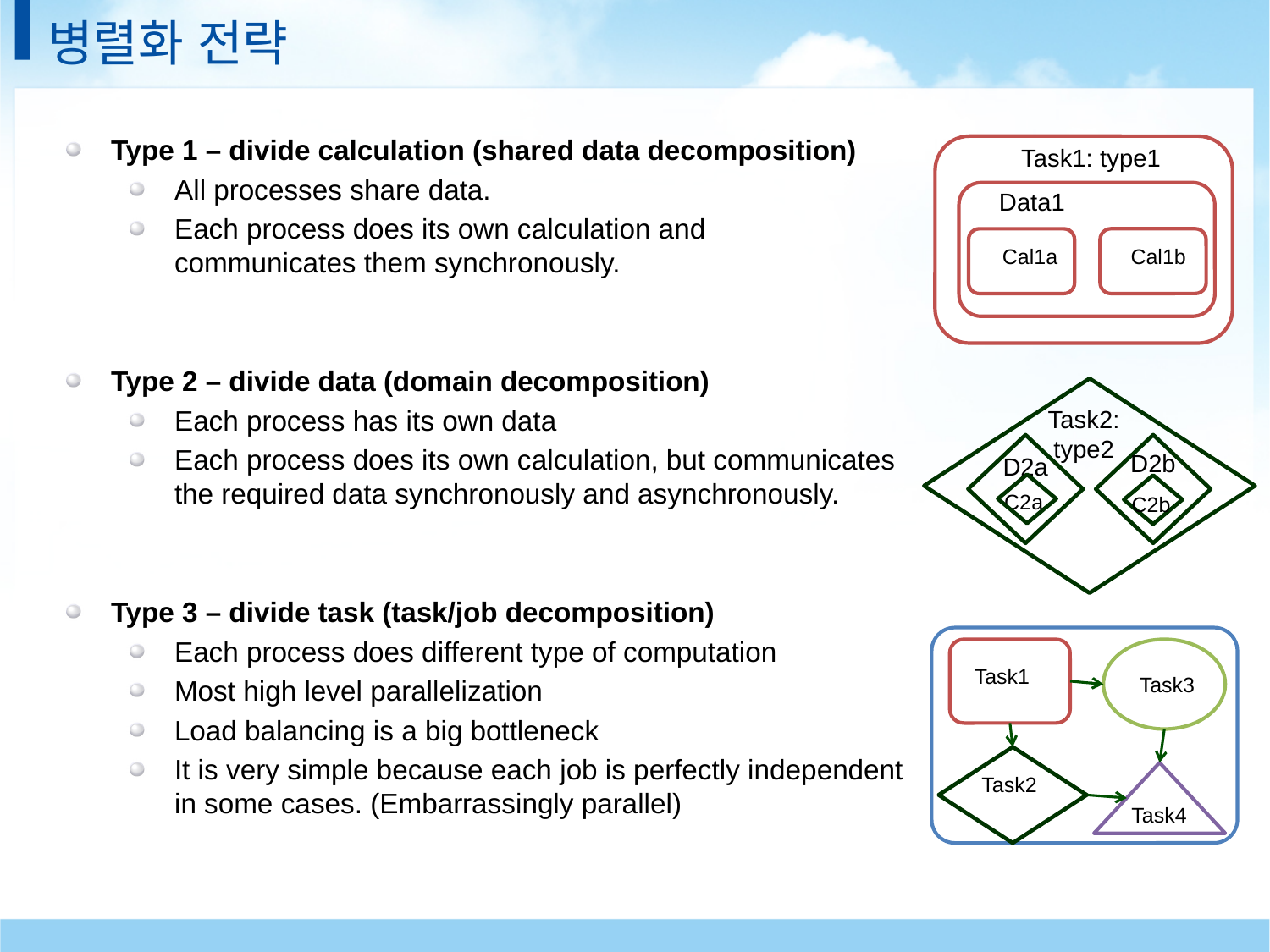

# 병렬화 전략
Type 1 – divide calculation (shared data decomposition)
All processes share data.
Each process does its own calculation and
communicates them synchronously.

Type 2 – divide data (domain decomposition)
Each process has its own data
Each process does its own calculation, but communicates
the required data synchronously and asynchronously.

Type 3 – divide task (task/job decomposition)
Each process does different type of computation
Most high level parallelization
Load balancing is a big bottleneck
It is very simple because each job is perfectly independent
in some cases. (Embarrassingly parallel)

Task1: type1
Data1

Cal1b
Cal1a

Task2:
type2

D2b
D2a

C2a
C2b

Task1
Task3

Task2
Task4